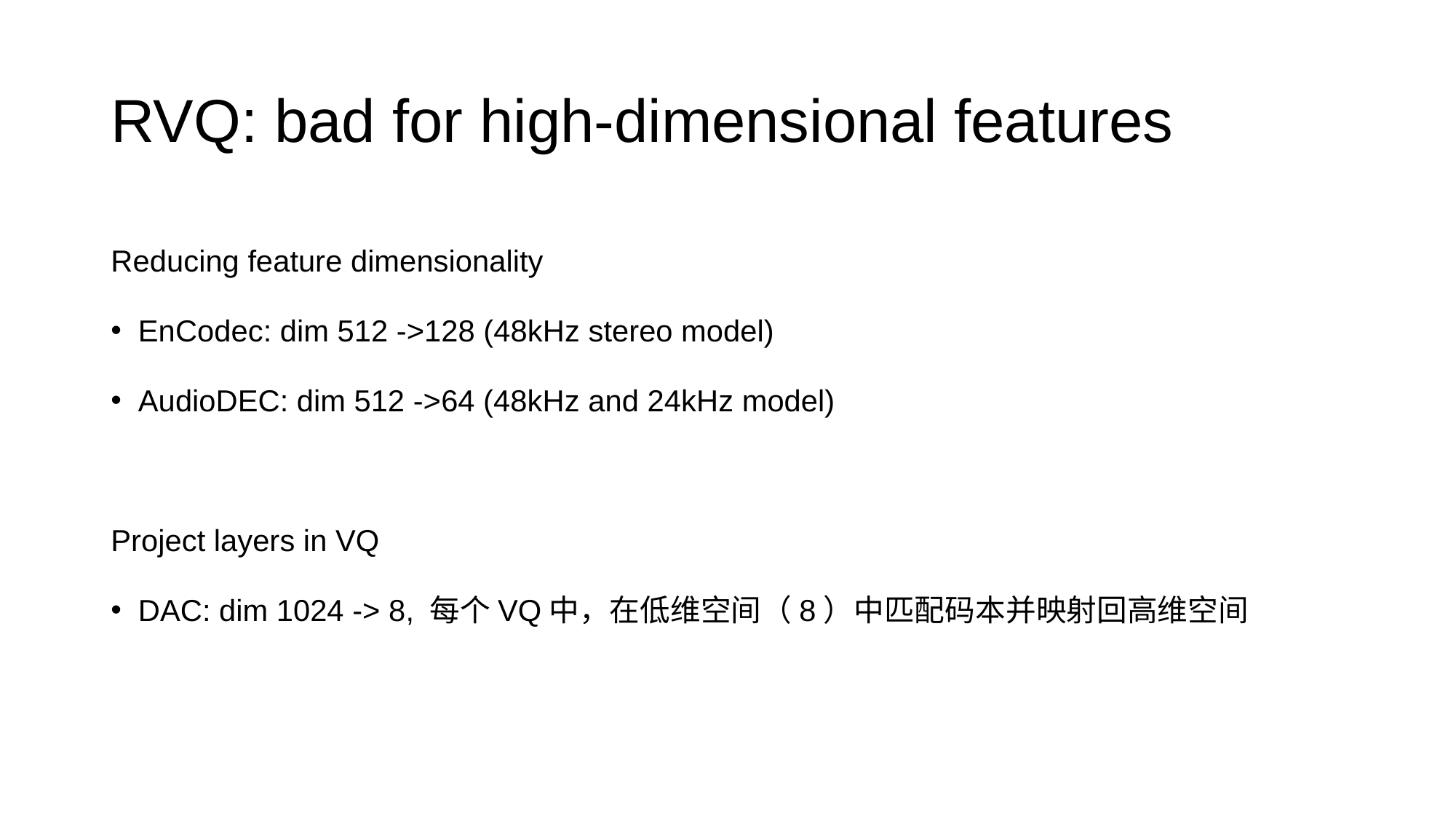

# RVQ: bad for high-dimensional features
Reducing feature dimensionality
EnCodec: dim 512 ->128 (48kHz stereo model)
AudioDEC: dim 512 ->64 (48kHz and 24kHz model)

Project layers in VQ
DAC: dim 1024 -> 8, 每个VQ中，在低维空间（8）中匹配码本并映射回高维空间